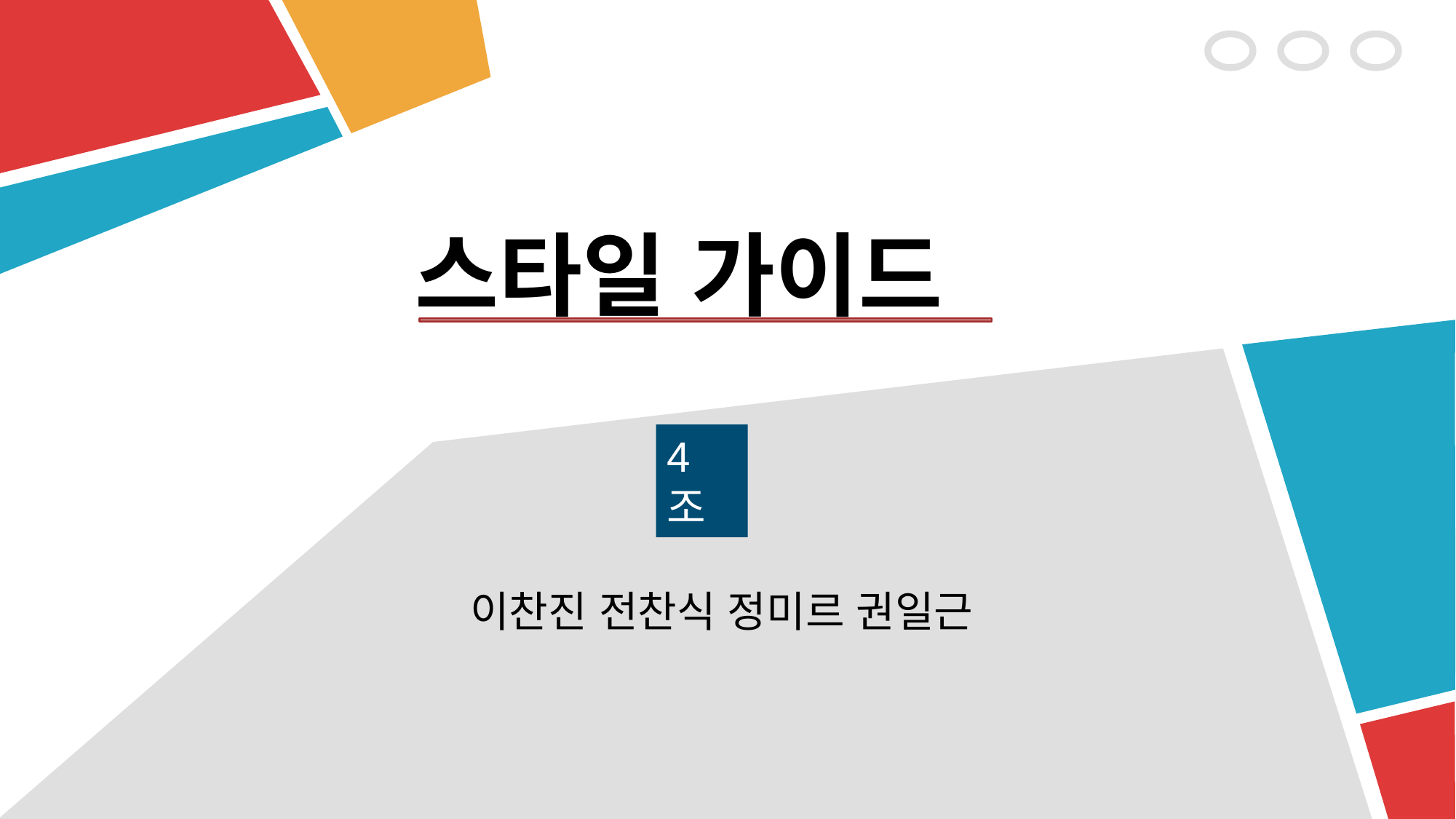

# 스타일 가이드

4조
이찬진 전찬식 정미르 권일근